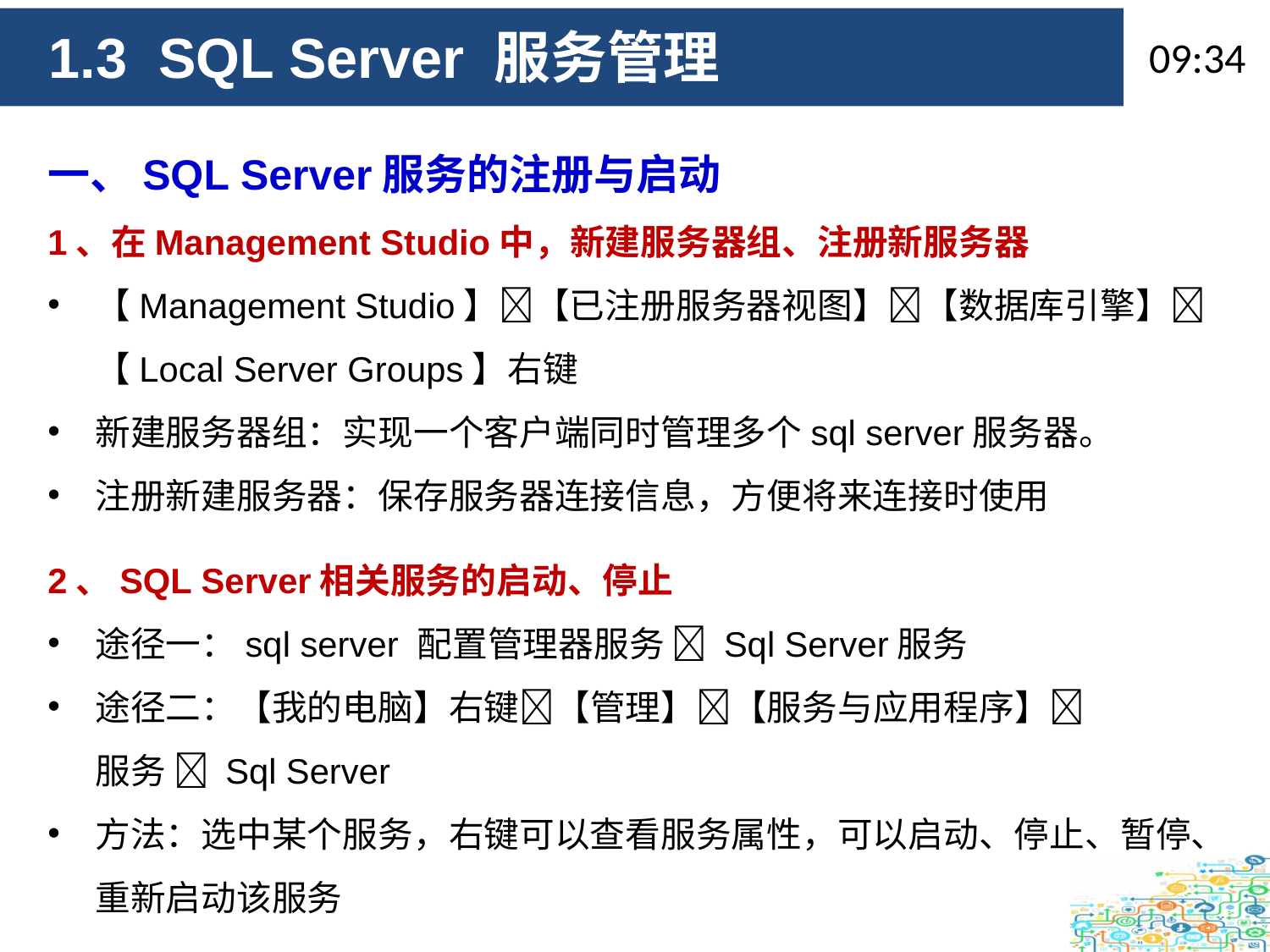

1.3  SQL Server 服务管理
09:34
一、SQL Server服务的注册与启动
1、在Management Studio中，新建服务器组、注册新服务器
【Management Studio】→【已注册服务器视图】→【数据库引擎】→【Local Server Groups】右键
新建服务器组：实现一个客户端同时管理多个sql server服务器。
注册新建服务器：保存服务器连接信息，方便将来连接时使用
2、SQL Server相关服务的启动、停止
途径一：sql server 配置管理器服务 → Sql Server服务
途径二：【我的电脑】右键→【管理】→【服务与应用程序】→
     服务 → Sql Server
方法：选中某个服务，右键可以查看服务属性，可以启动、停止、暂停、重新启动该服务